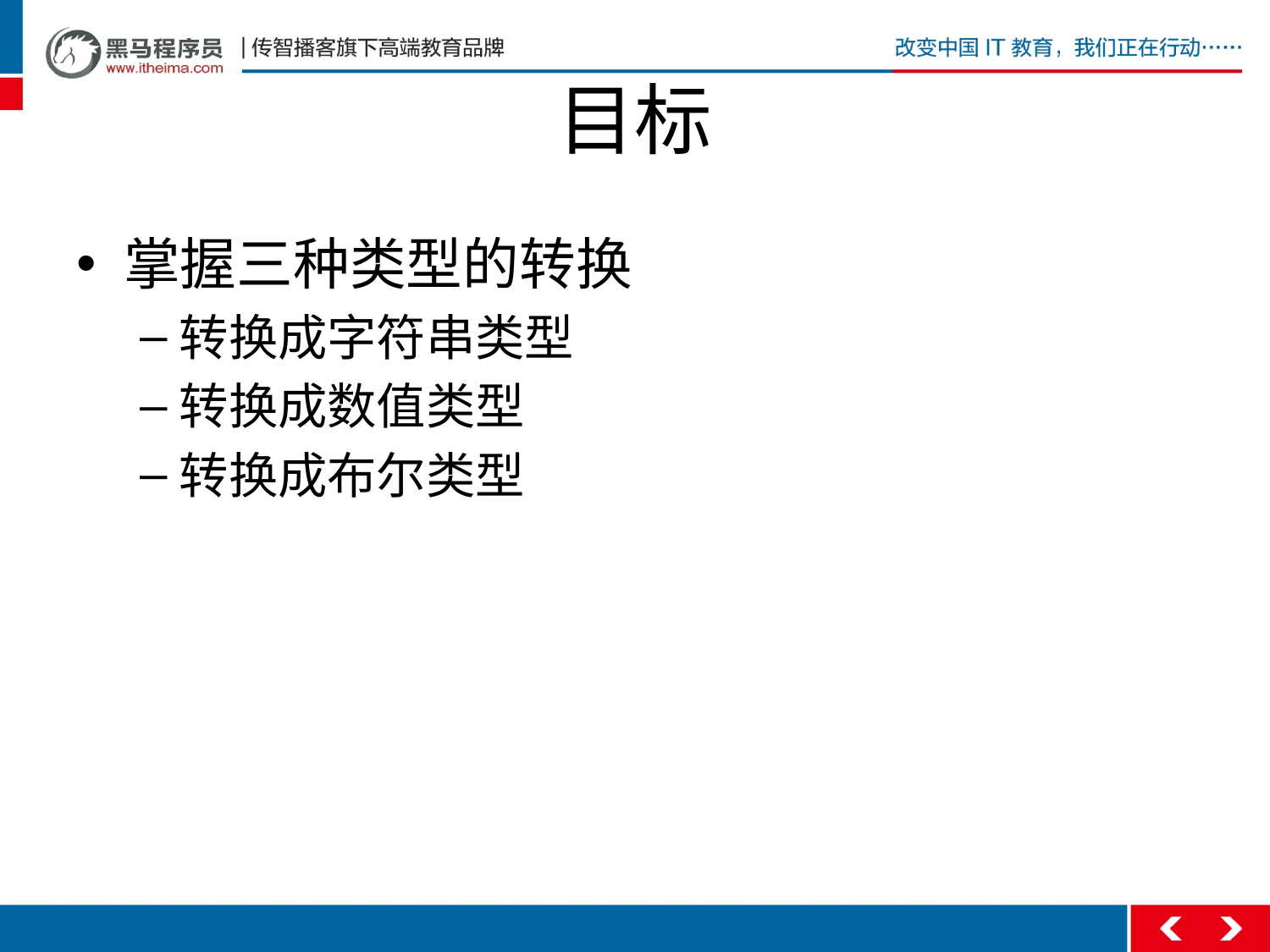

# 目标
掌握三种类型的转换
转换成字符串类型
转换成数值类型
转换成布尔类型